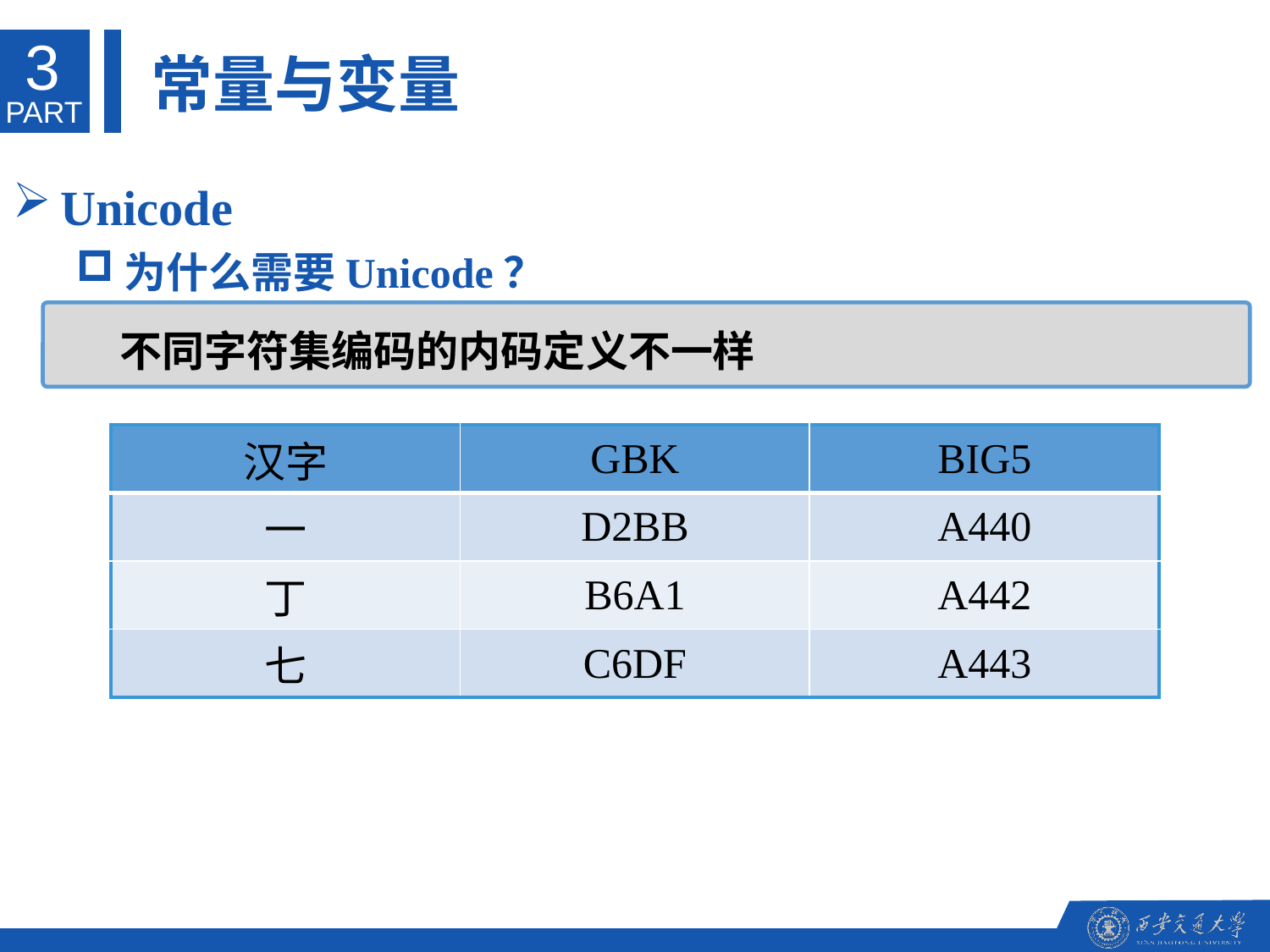

3
常量与变量
PART
Unicode
为什么需要Unicode？

不同字符集编码的内码定义不一样
| 汉字 | GBK | BIG5 |
| --- | --- | --- |
| 一 | D2BB | A440 |
| 丁 | B6A1 | A442 |
| 七 | C6DF | A443 |